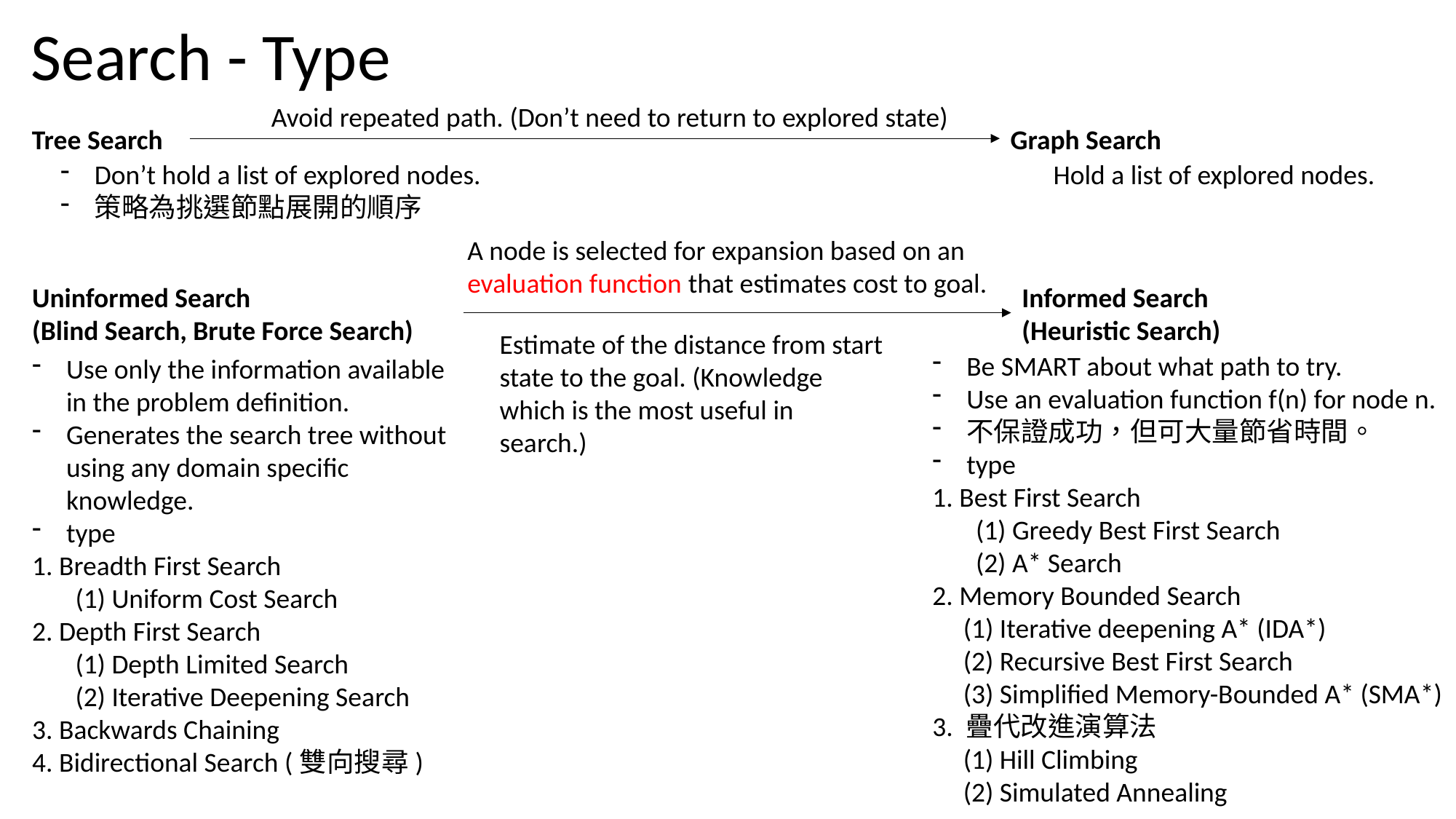

# Search - Type
Avoid repeated path. (Don’t need to return to explored state)
Tree Search
Graph Search
Don’t hold a list of explored nodes.
策略為挑選節點展開的順序
Hold a list of explored nodes.
A node is selected for expansion based on an evaluation function that estimates cost to goal.
Uninformed Search
(Blind Search, Brute Force Search)
Informed Search
(Heuristic Search)
Estimate of the distance from start state to the goal. (Knowledge which is the most useful in search.)
Be SMART about what path to try.
Use an evaluation function f(n) for node n.
不保證成功，但可大量節省時間。
type
1. Best First Search
       (1) Greedy Best First Search
       (2) A* Search
2. Memory Bounded Search
     (1) Iterative deepening A* (IDA*)
     (2) Recursive Best First Search
     (3) Simplified Memory-Bounded A* (SMA*)
3. 疊代改進演算法
     (1) Hill Climbing
     (2) Simulated Annealing
Use only the information available in the problem definition.
Generates the search tree without using any domain specific knowledge.
type
1. Breadth First Search
       (1) Uniform Cost Search
2. Depth First Search
       (1) Depth Limited Search
       (2) Iterative Deepening Search
3. Backwards Chaining
4. Bidirectional Search (雙向搜尋)